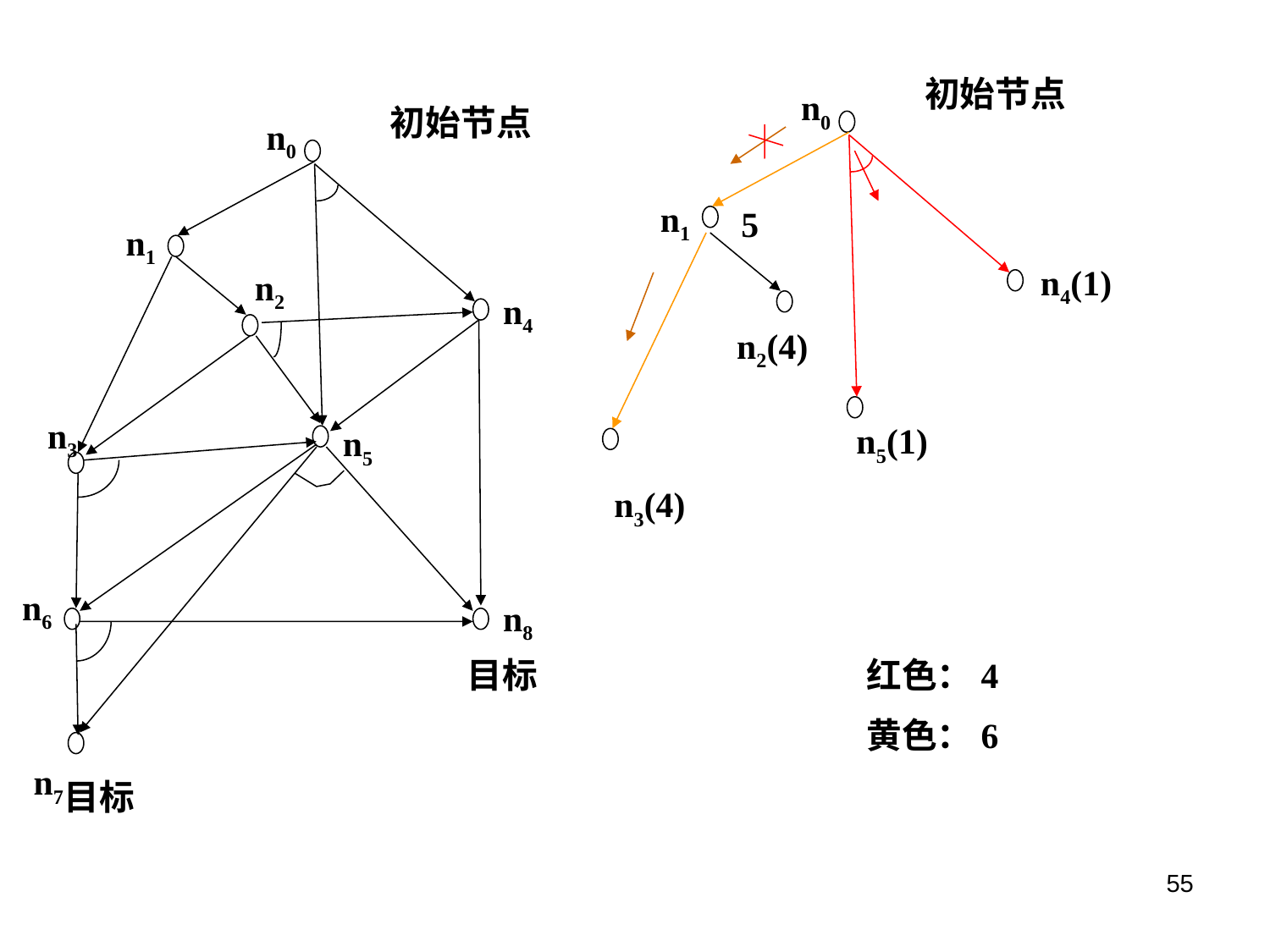

初始节点
n0

n4(1)

n5(1)

n1
5

n2(4)

初始节点
n0

n1

n2
n4

n3
n5

n3(4)
n6
n8

红色：4
黄色：6
目标

n7
目标
55